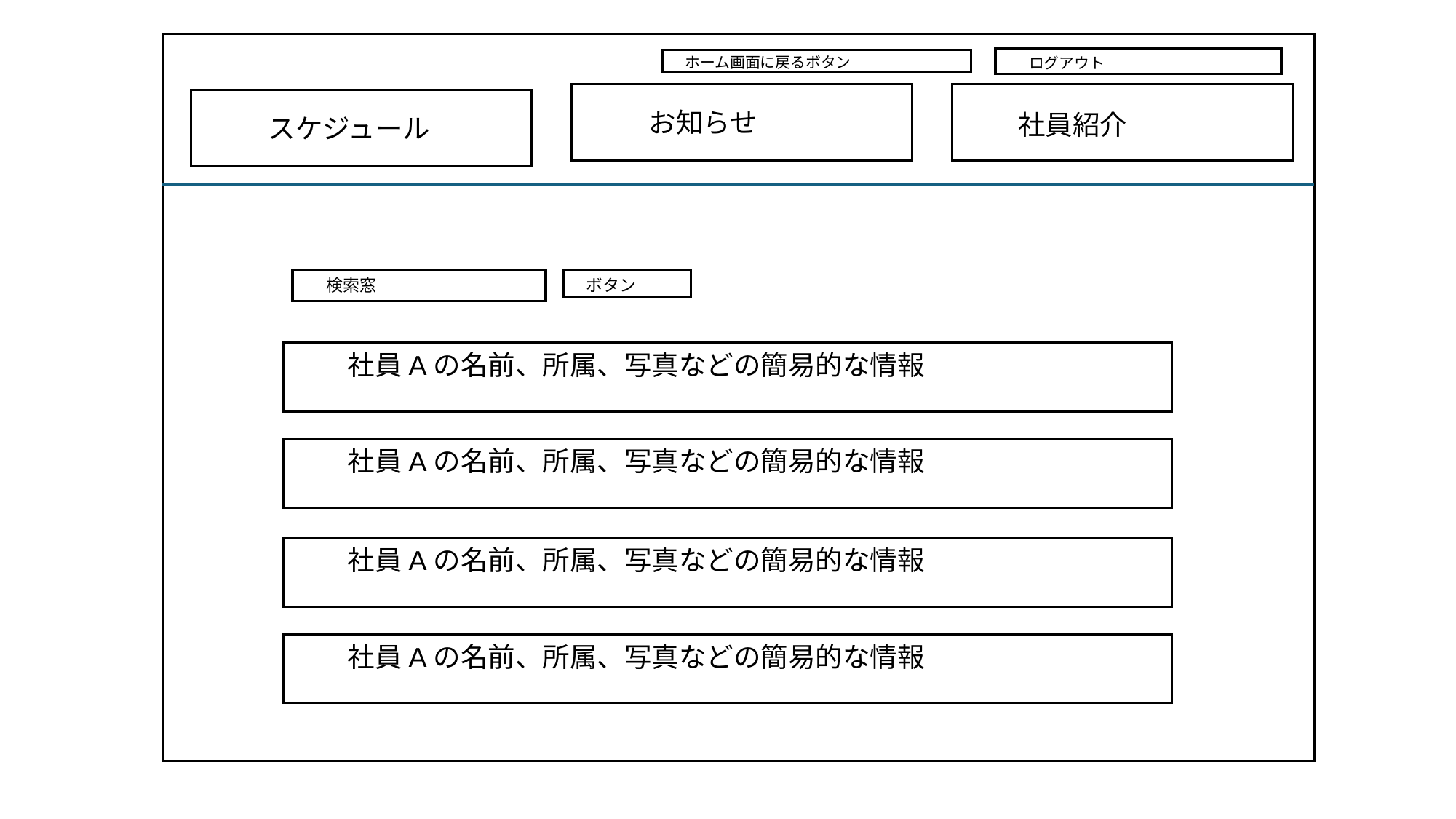

ホーム画面に戻るボタン

ログアウト

お知らせ
社員紹介
スケジュール

ボタン

検索窓

社員Aの名前、所属、写真などの簡易的な情報

社員Aの名前、所属、写真などの簡易的な情報

社員Aの名前、所属、写真などの簡易的な情報

社員Aの名前、所属、写真などの簡易的な情報